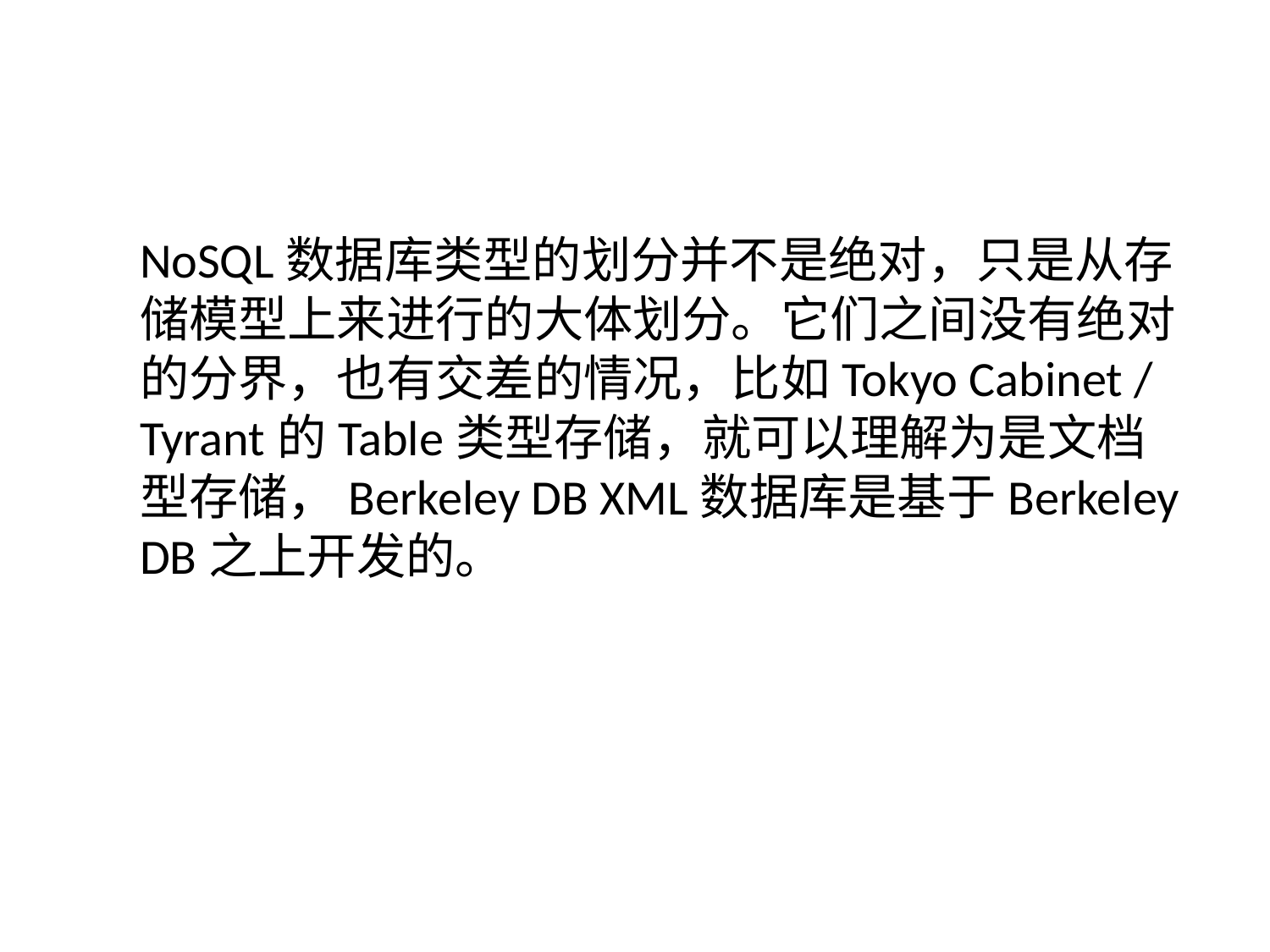

NoSQL数据库类型的划分并不是绝对，只是从存储模型上来进行的大体划分。它们之间没有绝对的分界，也有交差的情况，比如Tokyo Cabinet / Tyrant的Table类型存储，就可以理解为是文档型存储，Berkeley DB XML数据库是基于Berkeley DB之上开发的。